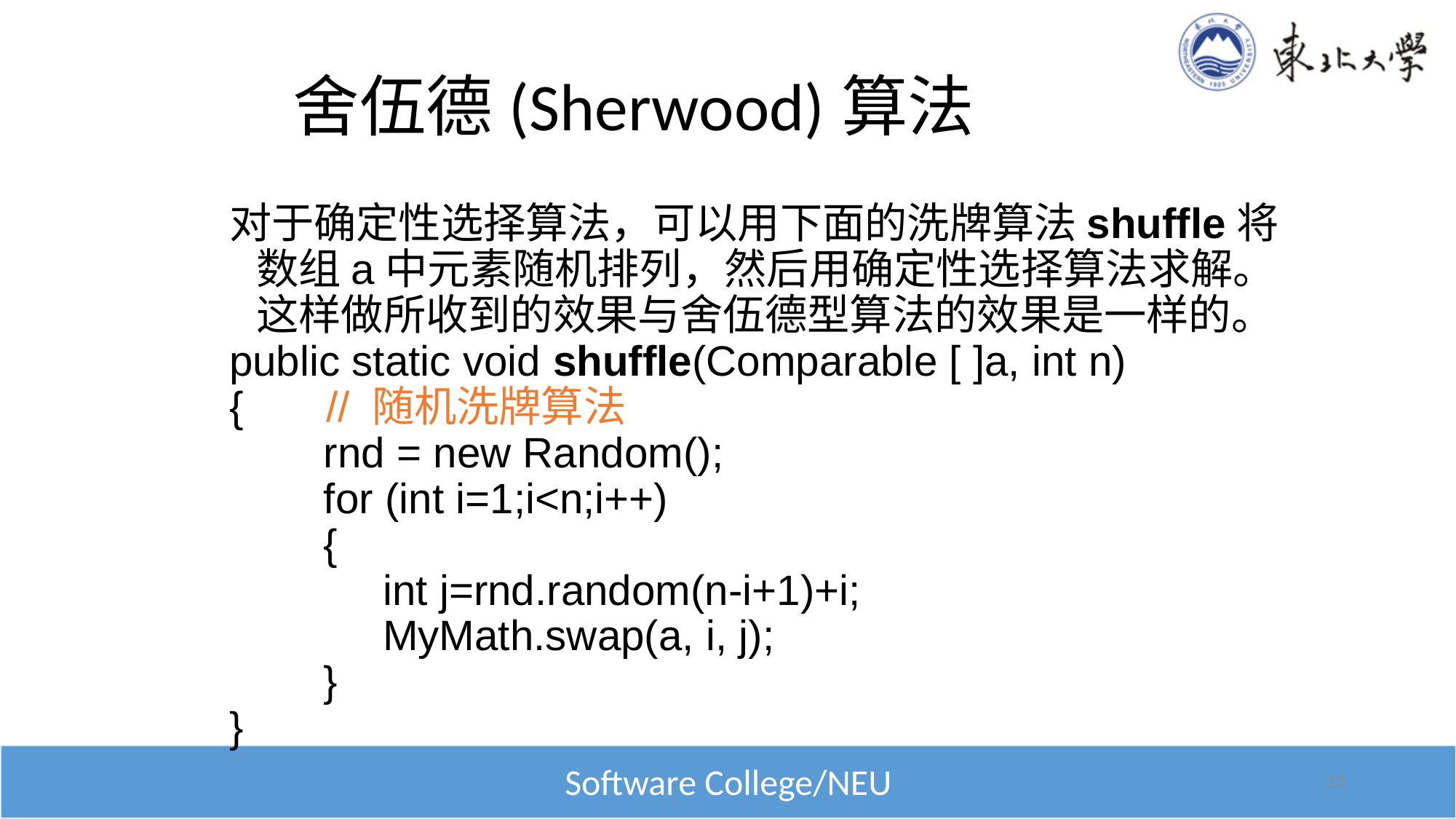

# 舍伍德(Sherwood)算法
对于确定性选择算法，可以用下面的洗牌算法shuffle将数组a中元素随机排列，然后用确定性选择算法求解。这样做所收到的效果与舍伍德型算法的效果是一样的。
public static void shuffle(Comparable [ ]a, int n)
{       // 随机洗牌算法
        rnd = new Random();
        for (int i=1;i<n;i++)
        {
             int j=rnd.random(n-i+1)+i;
             MyMath.swap(a, i, j);
        }
}
33